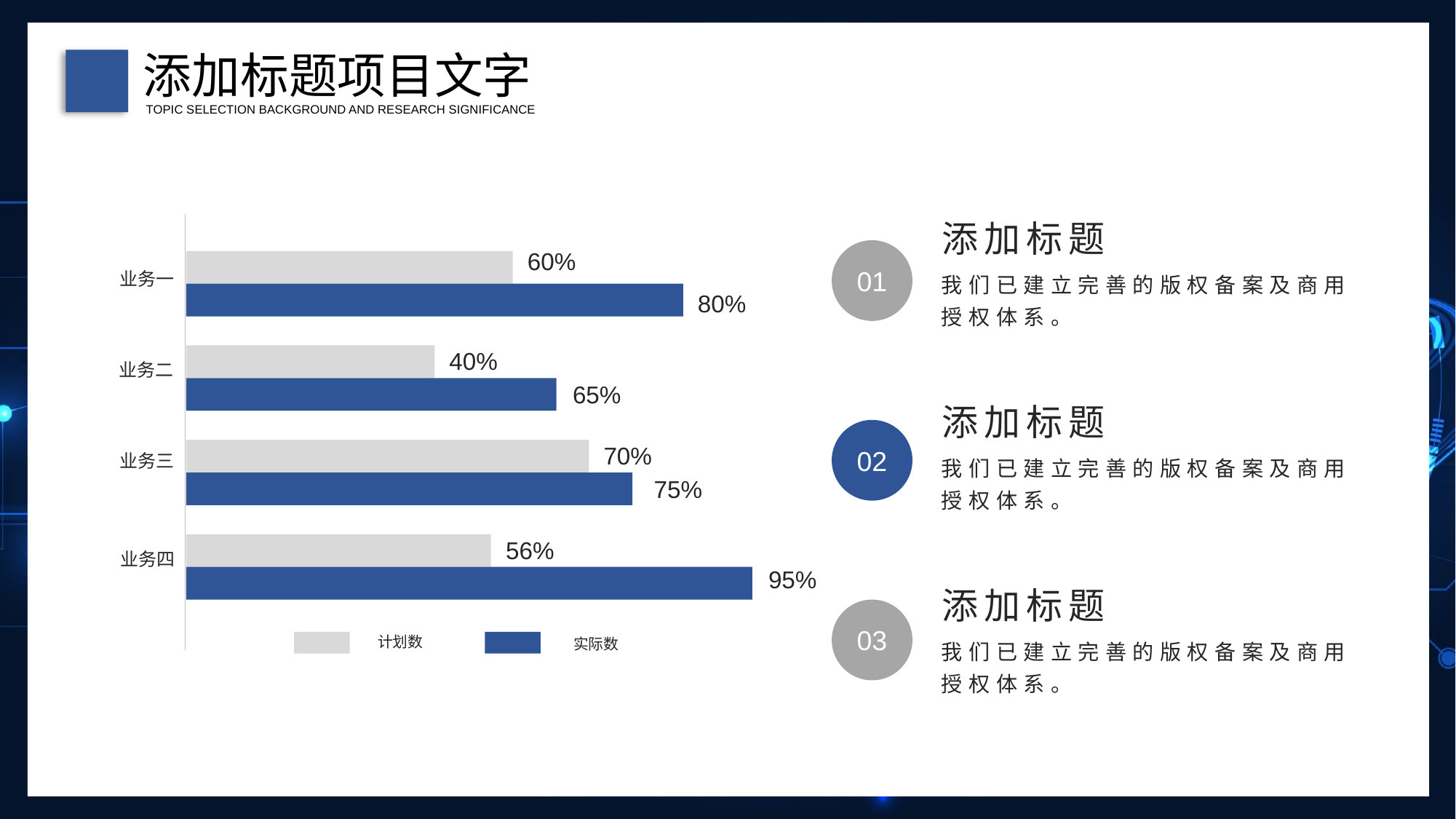

添加标题项目文字
TOPIC SELECTION BACKGROUND AND RESEARCH SIGNIFICANCE

添加标题
我们已建立完善的版权备案及商用授权体系。
60%

业务一
80%

40%

业务二
65%

70%

业务三
75%

56%

业务四
95%

计划数

实际数

01
添加标题
我们已建立完善的版权备案及商用授权体系。
02
添加标题
我们已建立完善的版权备案及商用授权体系。
03